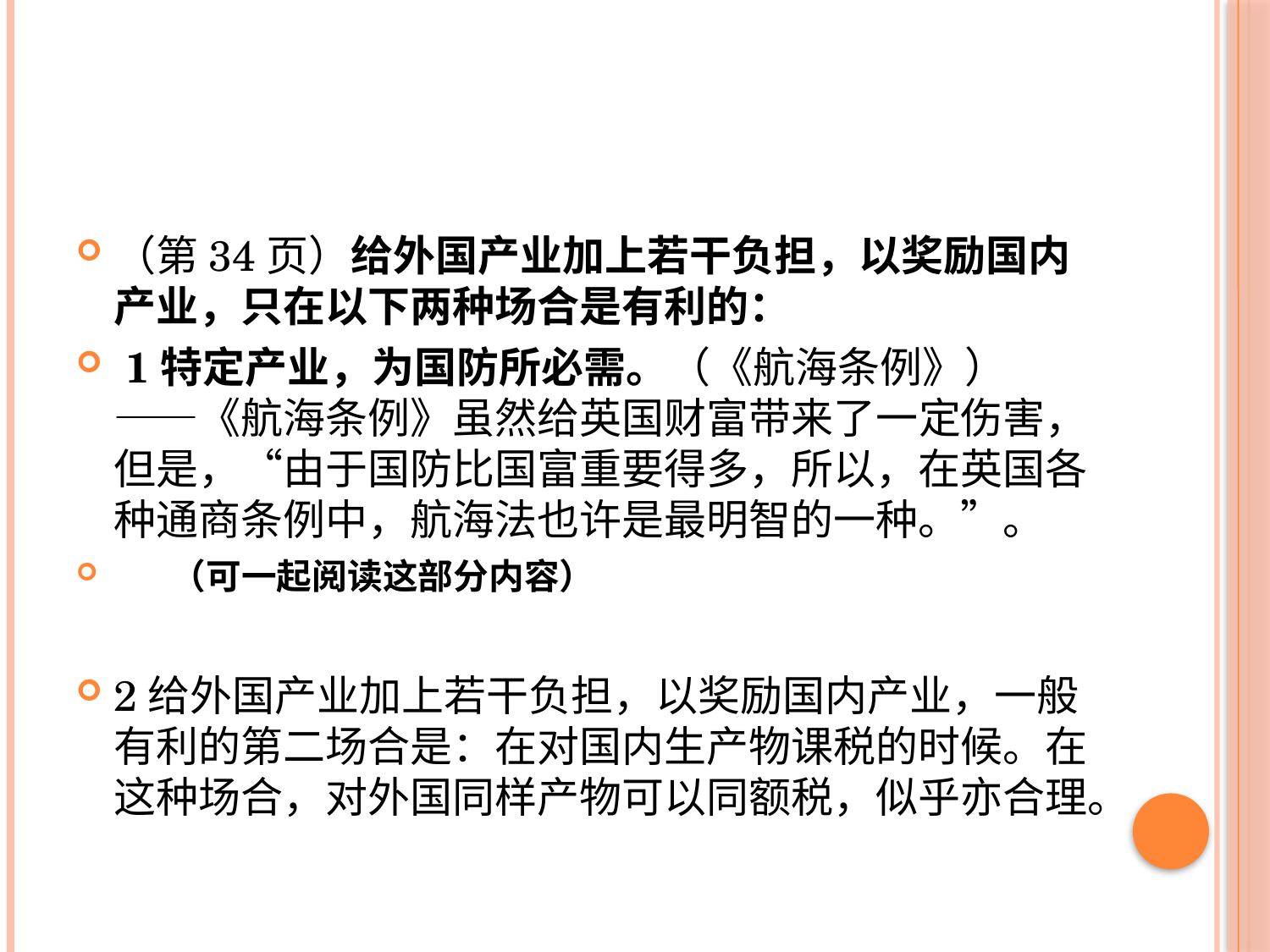

#
（第34页）给外国产业加上若干负担，以奖励国内产业，只在以下两种场合是有利的：
 1特定产业，为国防所必需。（《航海条例》）——《航海条例》虽然给英国财富带来了一定伤害，但是，“由于国防比国富重要得多，所以，在英国各种通商条例中，航海法也许是最明智的一种。”。
      （可一起阅读这部分内容）

2给外国产业加上若干负担，以奖励国内产业，一般有利的第二场合是：在对国内生产物课税的时候。在这种场合，对外国同样产物可以同额税，似乎亦合理。